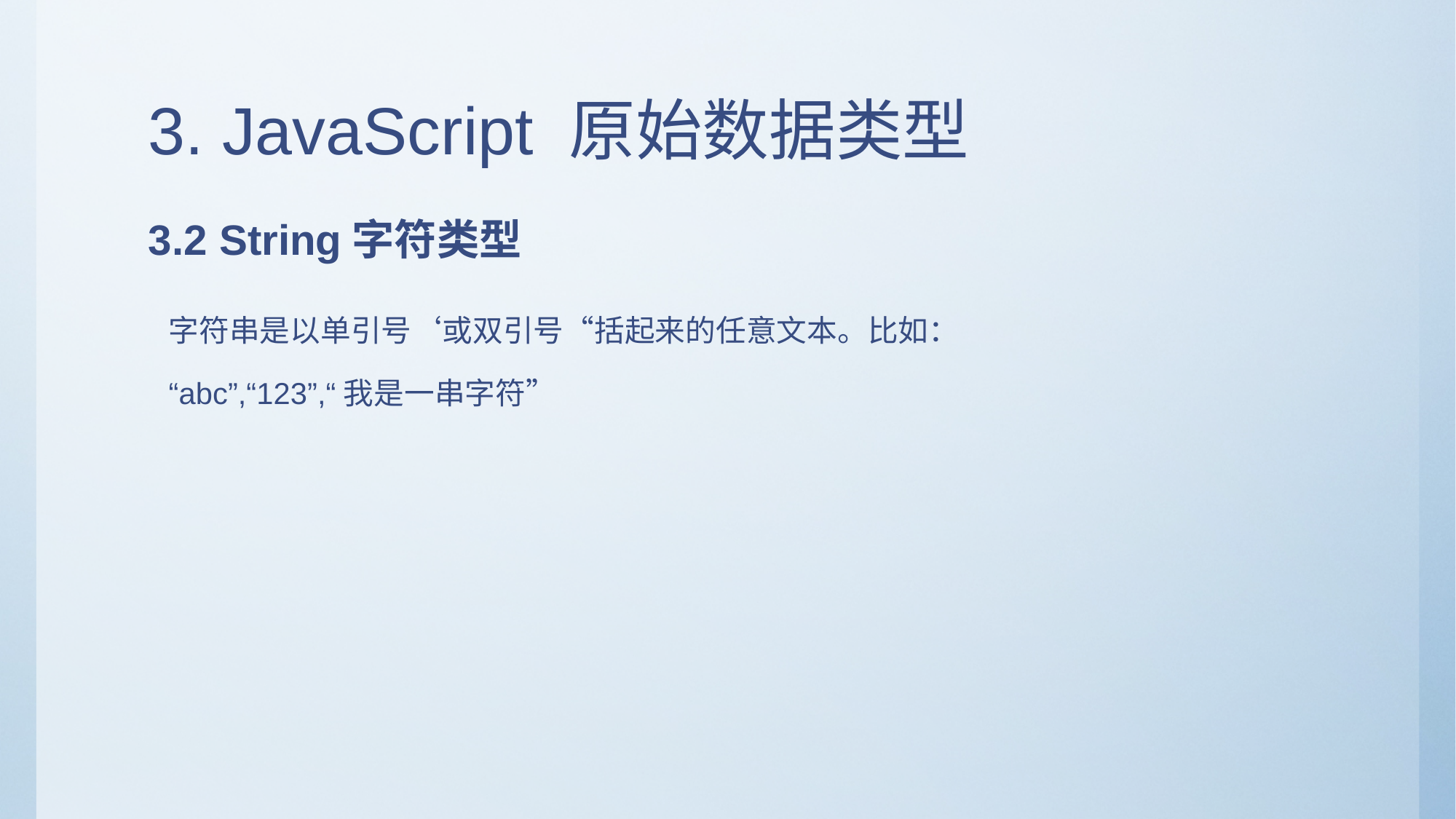

# 3. JavaScript 原始数据类型
3.2 String字符类型
字符串是以单引号‘或双引号“括起来的任意文本。比如：
“abc”,“123”,“我是一串字符”